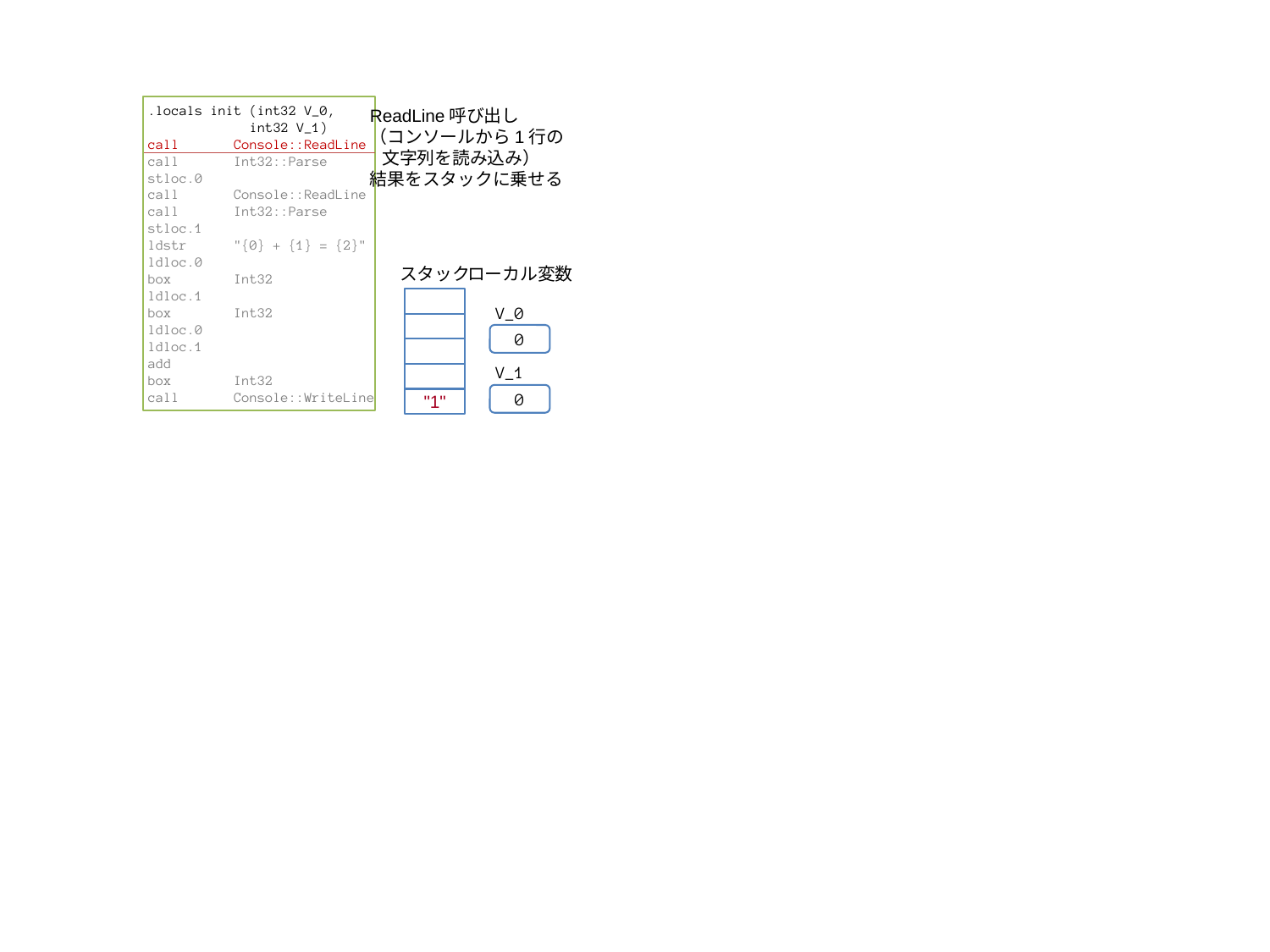

.locals init (int32 V_0,
             int32 V_1)
call       Console::ReadLine
call       Int32::Parse
stloc.0
call       Console::ReadLine
call       Int32::Parse
stloc.1
ldstr      "{0} + {1} = {2}"
ldloc.0
box        Int32
ldloc.1
box        Int32
ldloc.0
ldloc.1
add
box        Int32
call       Console::WriteLine
ReadLine呼び出し
（コンソールから1行の
  文字列を読み込み）
結果をスタックに乗せる
スタック
ローカル変数

V_0

0

V_1

0
"1"